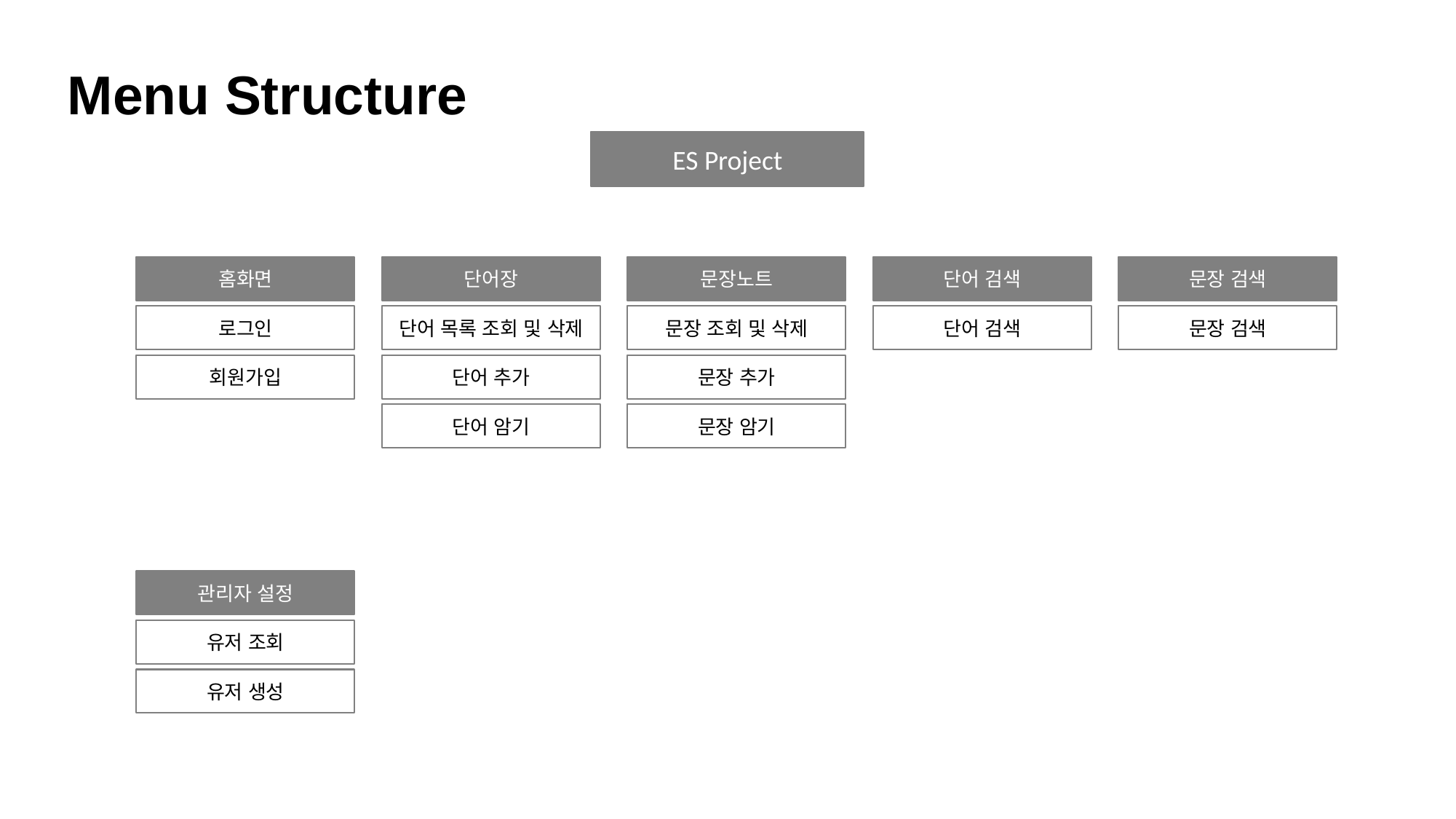

Menu Structure
ES Project
홈화면
로그인
회원가입
단어장
단어 목록 조회 및 삭제
단어 추가
단어 암기
문장노트
문장 조회 및 삭제
문장 추가
문장 암기
단어 검색
단어 검색
문장 검색
문장 검색
관리자 설정
유저 조회
유저 생성